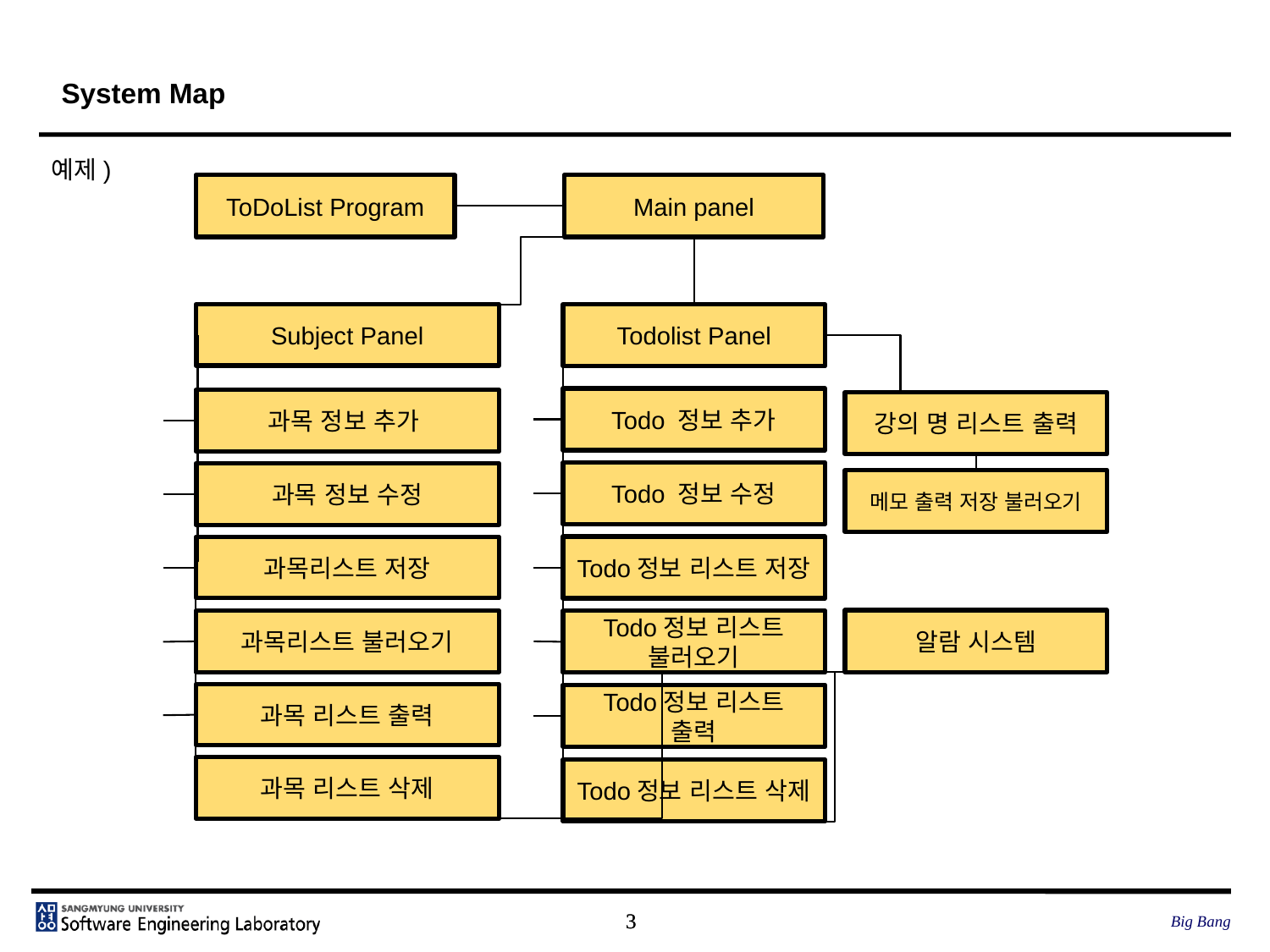

# System Map
예제)
Main panel
ToDoList Program
Subject Panel
Todolist Panel
Todo 정보 추가
과목 정보 추가
강의 명 리스트 출력
Todo 정보 수정
과목 정보 수정
Todo정보 리스트 저장
과목리스트 저장
알람 시스템
과목리스트 불러오기
Todo정보 리스트
불러오기
과목 리스트 출력
Todo정보 리스트
출력
과목 리스트 삭제
Todo정보 리스트 삭제
메모 출력 저장 불러오기
Big Bang